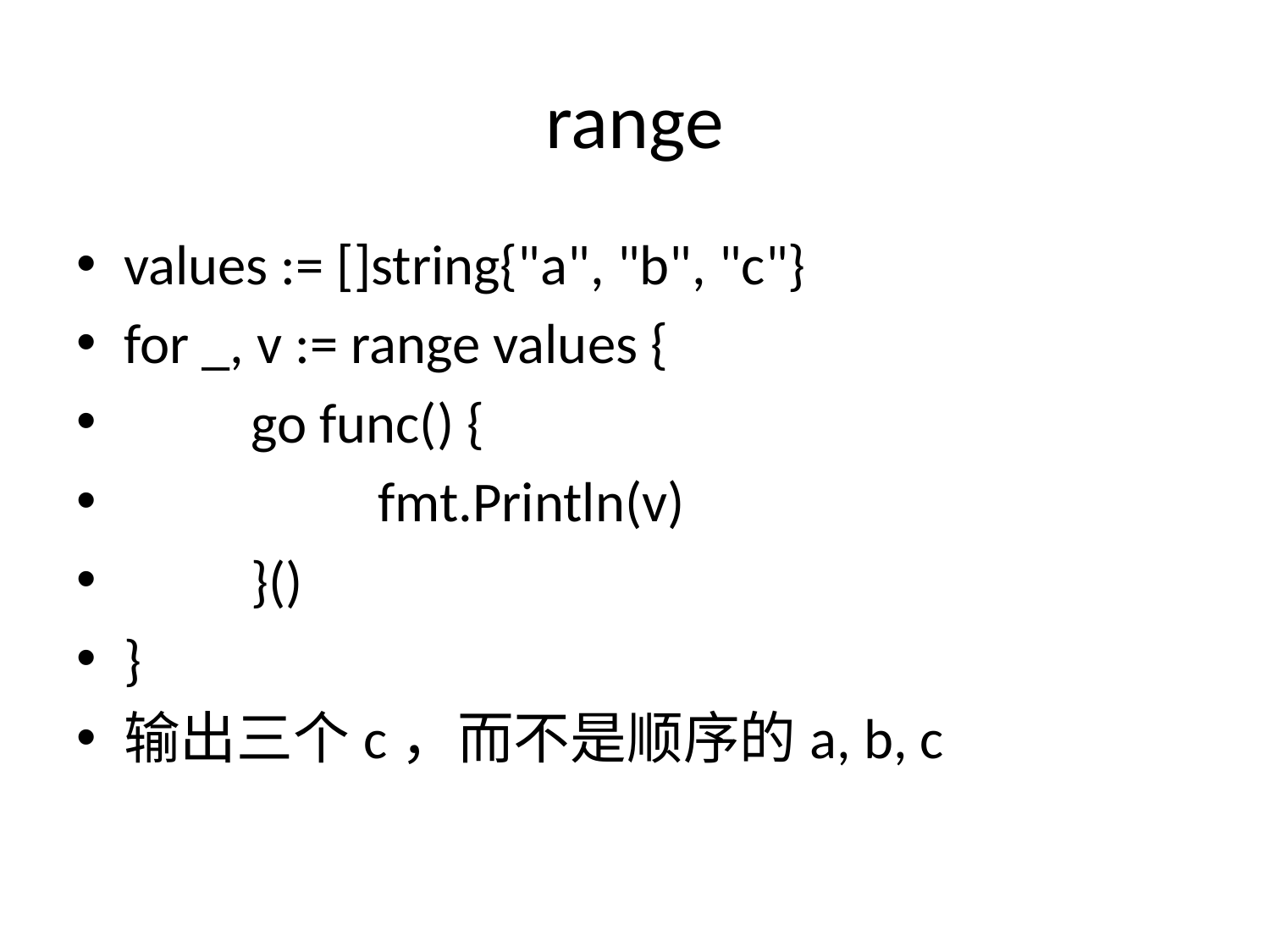

# range
values := []string{"a", "b", "c"}
for _, v := range values {
	go func() {
		fmt.Println(v)
	}()
}
输出三个c，而不是顺序的a, b, c